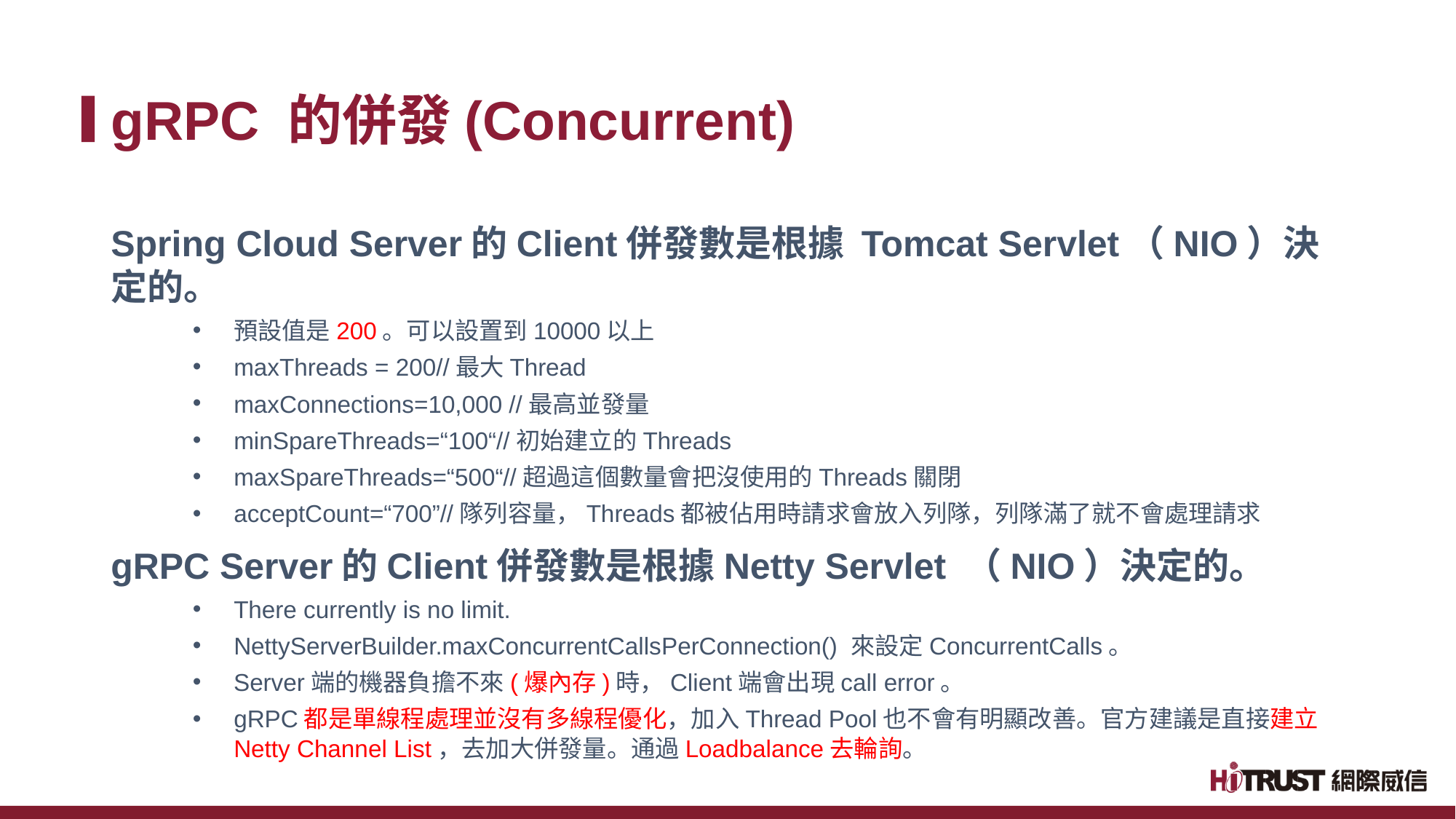

# gRPC 的併發(Concurrent)

Spring Cloud Server的Client併發數是根據 Tomcat Servlet（NIO）決定的。
預設值是200。可以設置到10000以上
maxThreads = 200//最大Thread
maxConnections=10,000 //最高並發量
minSpareThreads=“100“//初始建立的Threads
maxSpareThreads=“500“//超過這個數量會把沒使用的Threads關閉
acceptCount=“700”//隊列容量，Threads都被佔用時請求會放入列隊，列隊滿了就不會處理請求
gRPC Server的Client併發數是根據Netty Servlet （NIO）決定的。
There currently is no limit.
NettyServerBuilder.maxConcurrentCallsPerConnection() 來設定ConcurrentCalls。
 Server端的機器負擔不來(爆內存)時，Client端會出現call error。
gRPC都是單線程處理並沒有多線程優化，加入Thread Pool也不會有明顯改善。官方建議是直接建立Netty Channel List，去加大併發量。通過Loadbalance去輪詢。